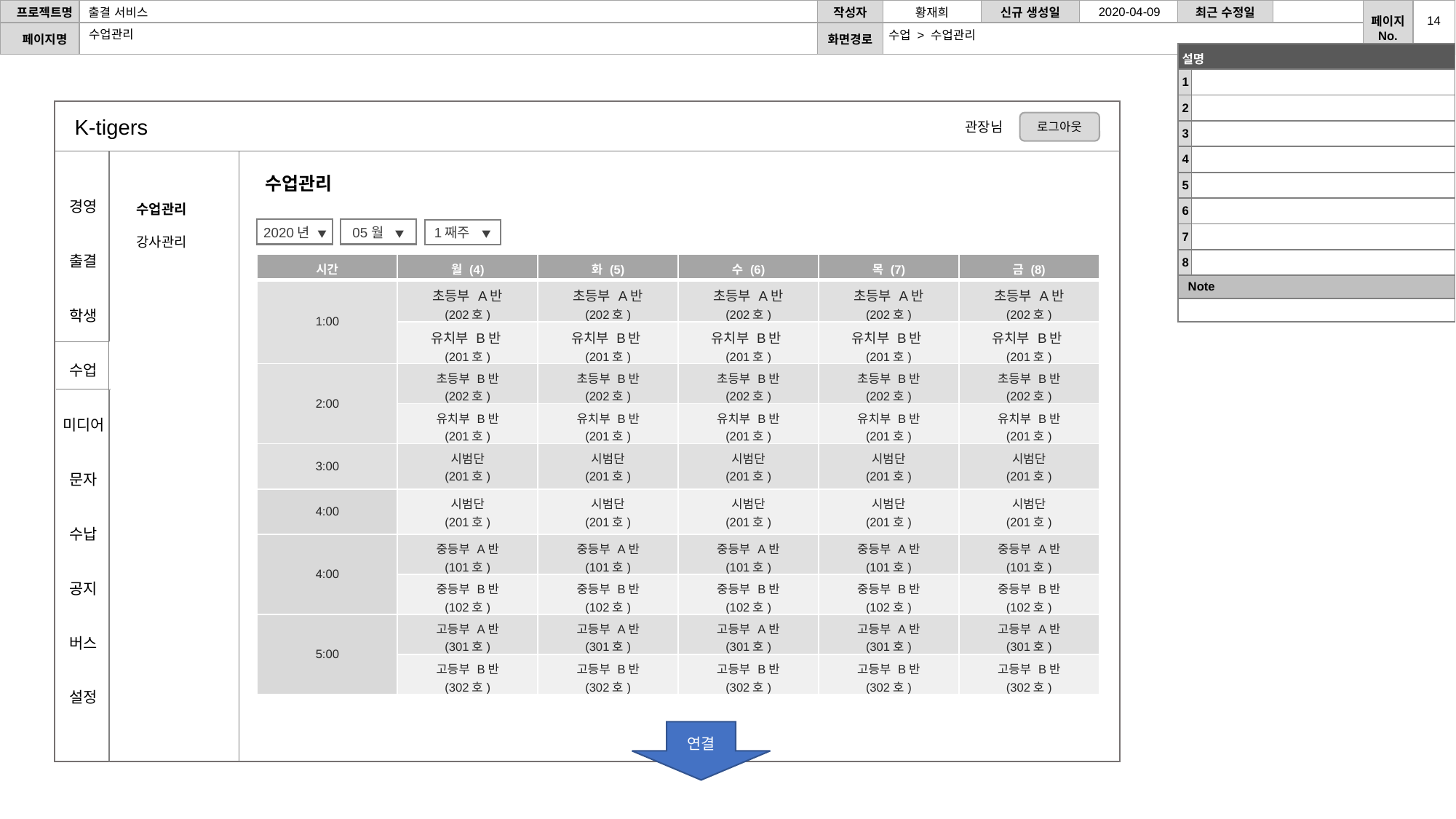

2020-04-09
14
수업관리
수업 > 수업관리
| 설명 |  |
| --- | --- |
| 1 |  |
| 2 |  |
| 3 |  |
| 4 |  |
| 5 |  |
| 6 |  |
| 7 |  |
| 8 |  |
| Note |  |
|  |  |

K-tigers
로그아웃
관장님
수업관리
수업관리
강사관리
경영

출결

학생

수업

미디어

문자

수납

공지

버스

설정

2020년  ▼
05월   ▼
1째주   ▼
| 시간 | 월 (4) | 화 (5) | 수 (6) | 목 (7) | 금 (8) |
| --- | --- | --- | --- | --- | --- |
| 1:00 | 초등부 A반 (202호) | 초등부 A반 (202호) | 초등부 A반 (202호) | 초등부 A반 (202호) | 초등부 A반 (202호) |
|  | 유치부 B반 (201호) | 유치부 B반 (201호) | 유치부 B반 (201호) | 유치부 B반 (201호) | 유치부 B반 (201호) |
| 2:00 | 초등부 B반 (202호) | 초등부 B반 (202호) | 초등부 B반 (202호) | 초등부 B반 (202호) | 초등부 B반 (202호) |
|  | 유치부 B반 (201호) | 유치부 B반 (201호) | 유치부 B반 (201호) | 유치부 B반 (201호) | 유치부 B반 (201호) |
| 3:00 | 시범단 (201호) | 시범단 (201호) | 시범단 (201호) | 시범단 (201호) | 시범단 (201호) |
| 4:00 | 시범단 (201호) | 시범단 (201호) | 시범단 (201호) | 시범단 (201호) | 시범단 (201호) |
| 4:00 | 중등부 A반 (101호) | 중등부 A반 (101호) | 중등부 A반 (101호) | 중등부 A반 (101호) | 중등부 A반 (101호) |
|  | 중등부 B반 (102호) | 중등부 B반 (102호) | 중등부 B반 (102호) | 중등부 B반 (102호) | 중등부 B반 (102호) |
| 5:00 | 고등부 A반 (301호) | 고등부 A반 (301호) | 고등부 A반 (301호) | 고등부 A반 (301호) | 고등부 A반 (301호) |
|  | 고등부 B반 (302호) | 고등부 B반 (302호) | 고등부 B반 (302호) | 고등부 B반 (302호) | 고등부 B반 (302호) |
연결